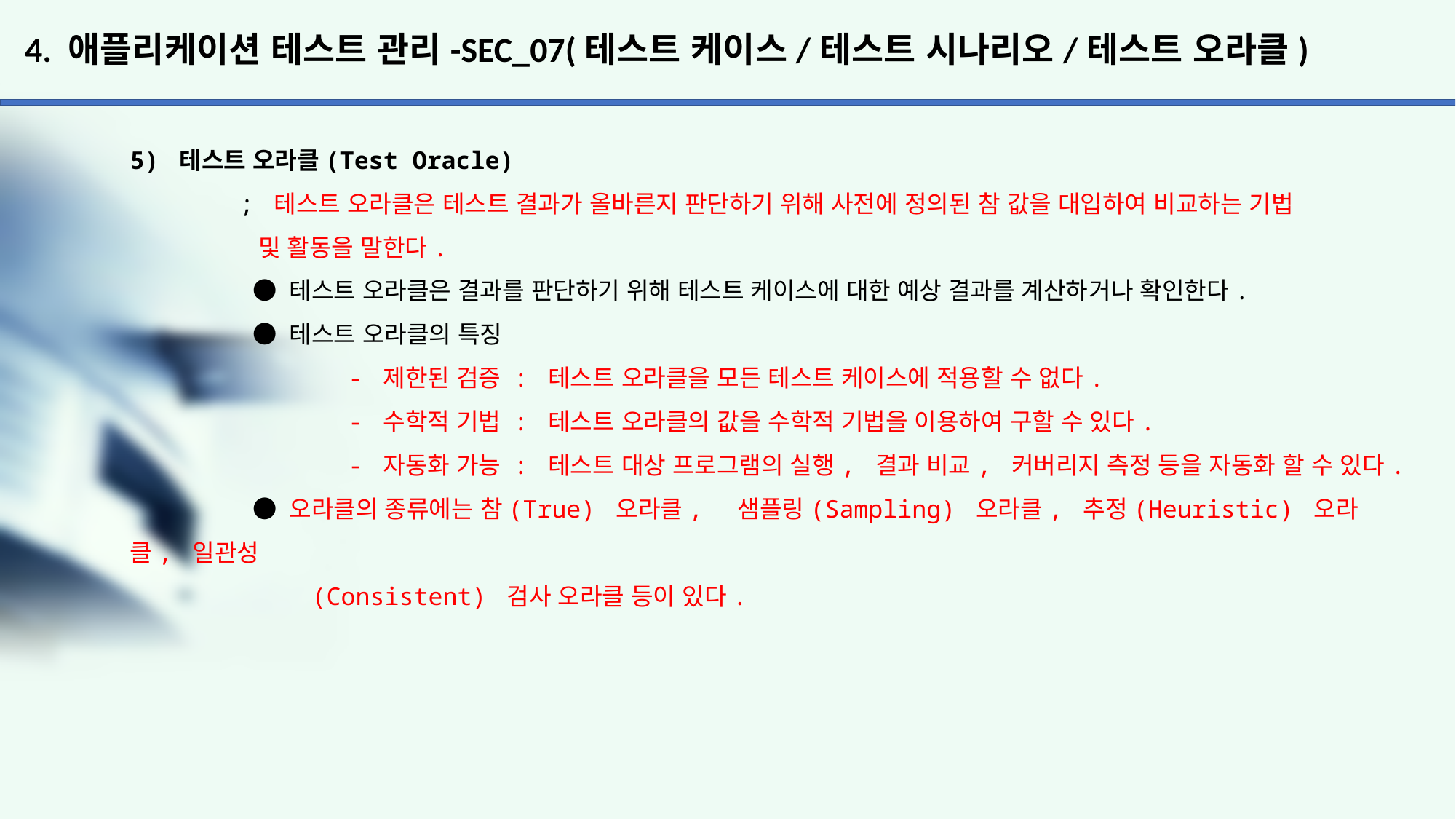

# 4. 애플리케이션 테스트 관리-SEC_07(테스트 케이스/테스트 시나리오/테스트 오라클)
5) 테스트 오라클(Test Oracle)
	; 테스트 오라클은 테스트 결과가 올바른지 판단하기 위해 사전에 정의된 참 값을 대입하여 비교하는 기법
	  및 활동을 말한다.
 	  ● 테스트 오라클은 결과를 판단하기 위해 테스트 케이스에 대한 예상 결과를 계산하거나 확인한다.
 	  ● 테스트 오라클의 특징
		- 제한된 검증 : 테스트 오라클을 모든 테스트 케이스에 적용할 수 없다.
		- 수학적 기법 : 테스트 오라클의 값을 수학적 기법을 이용하여 구할 수 있다.
		- 자동화 가능 : 테스트 대상 프로그램의 실행, 결과 비교, 커버리지 측정 등을 자동화 할 수 있다.
 	  ● 오라클의 종류에는 참(True) 오라클,  샘플링(Sampling) 오라클, 추정(Heuristic) 오라클, 일관성
	     (Consistent) 검사 오라클 등이 있다.